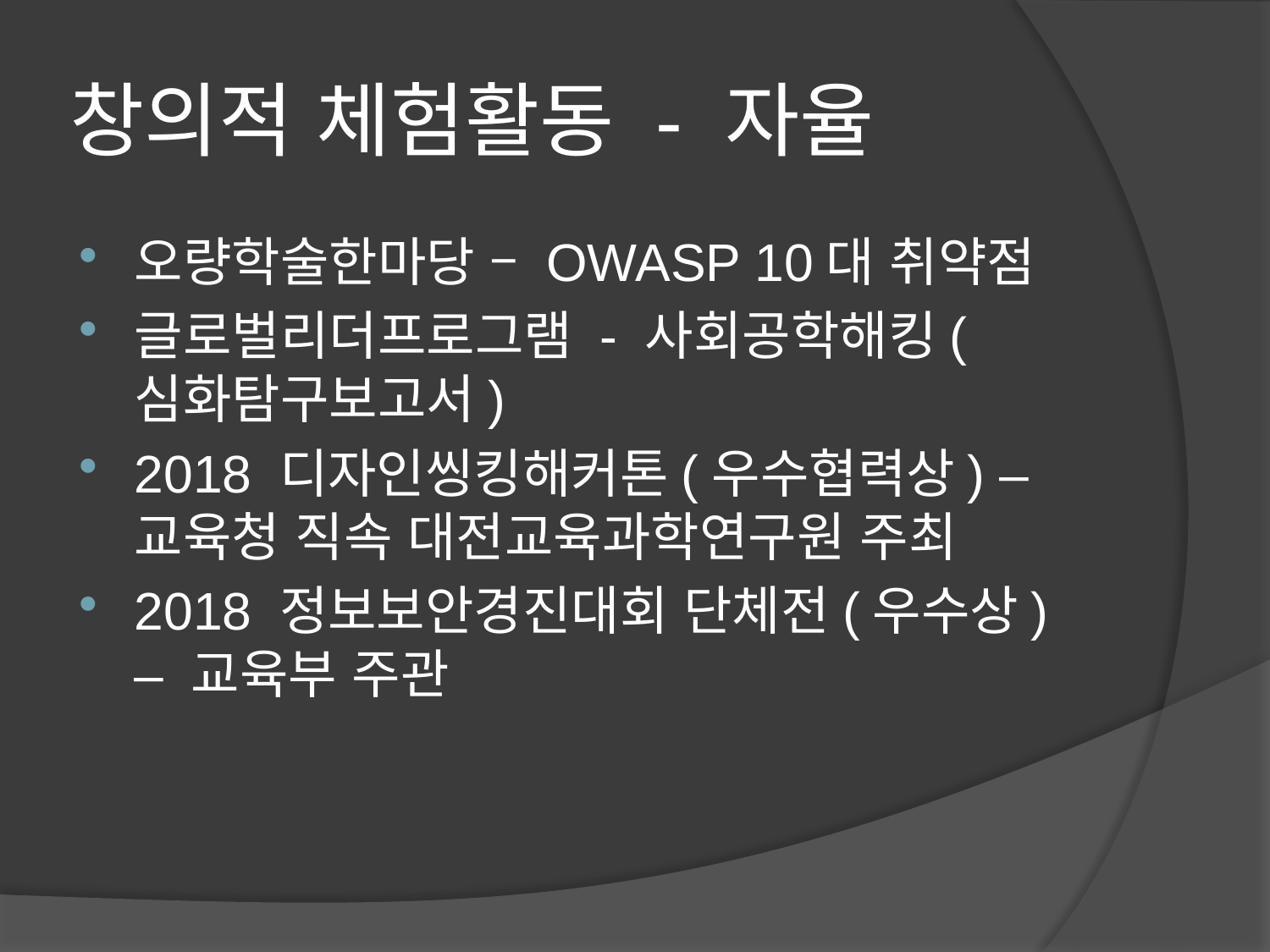

# 창의적 체험활동 - 자율
오량학술한마당 – OWASP 10대 취약점
글로벌리더프로그램 - 사회공학해킹(심화탐구보고서)
2018 디자인씽킹해커톤(우수협력상) – 교육청 직속 대전교육과학연구원 주최
2018 정보보안경진대회 단체전(우수상) – 교육부 주관